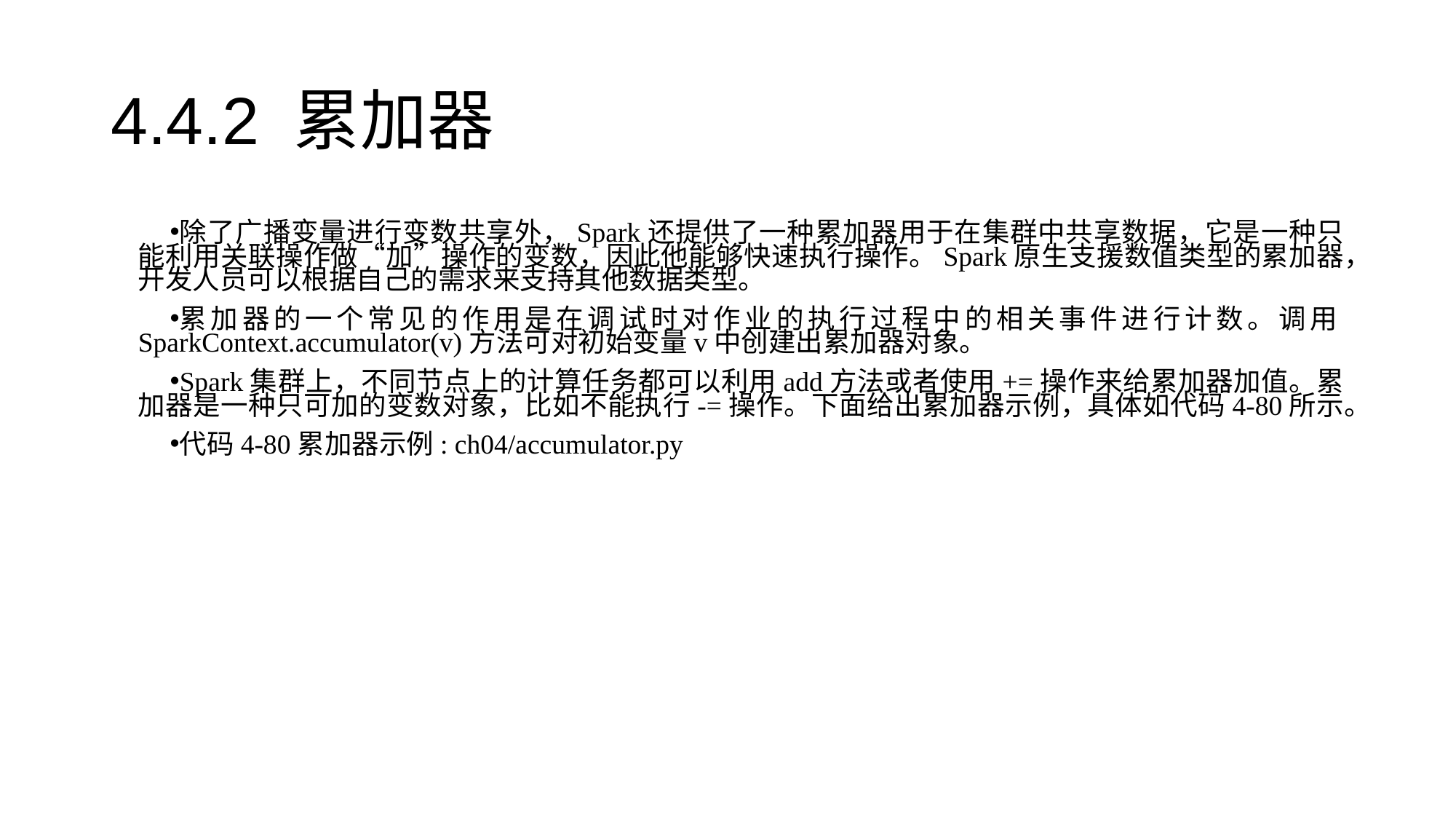

# 4.4.2 累加器
除了广播变量进行变数共享外，Spark还提供了一种累加器用于在集群中共享数据，它是一种只能利用关联操作做“加”操作的变数，因此他能够快速执行操作。Spark原生支援数值类型的累加器，开发人员可以根据自己的需求来支持其他数据类型。
累加器的一个常见的作用是在调试时对作业的执行过程中的相关事件进行计数。调用SparkContext.accumulator(v)方法可对初始变量v中创建出累加器对象。
Spark集群上，不同节点上的计算任务都可以利用add方法或者使用+=操作来给累加器加值。累加器是一种只可加的变数对象，比如不能执行-=操作。下面给出累加器示例，具体如代码4-80所示。
代码4-80累加器示例: ch04/accumulator.py